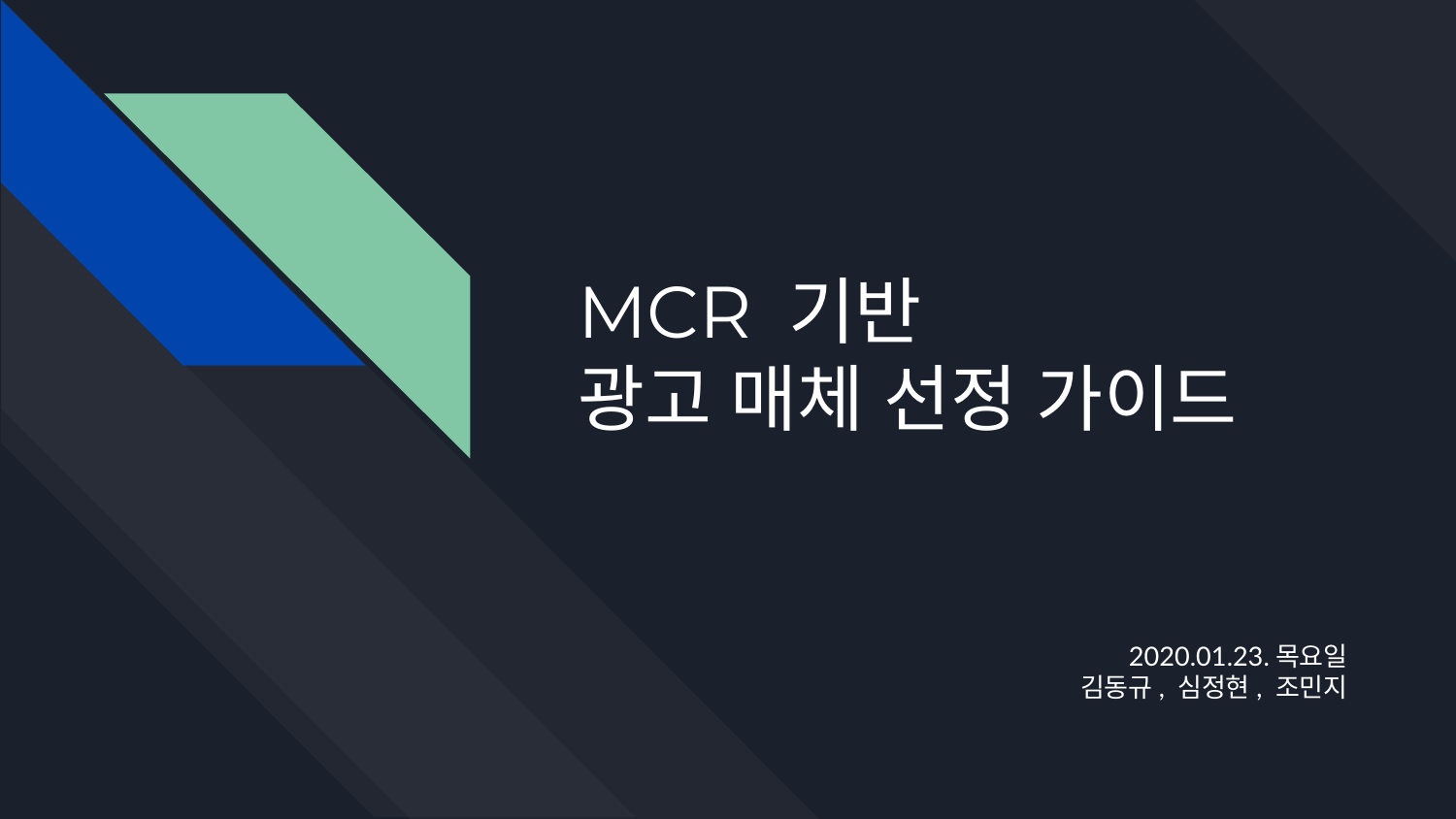

# MCR 기반
광고 매체 선정 가이드
2020.01.23.목요일
김동규, 심정현, 조민지